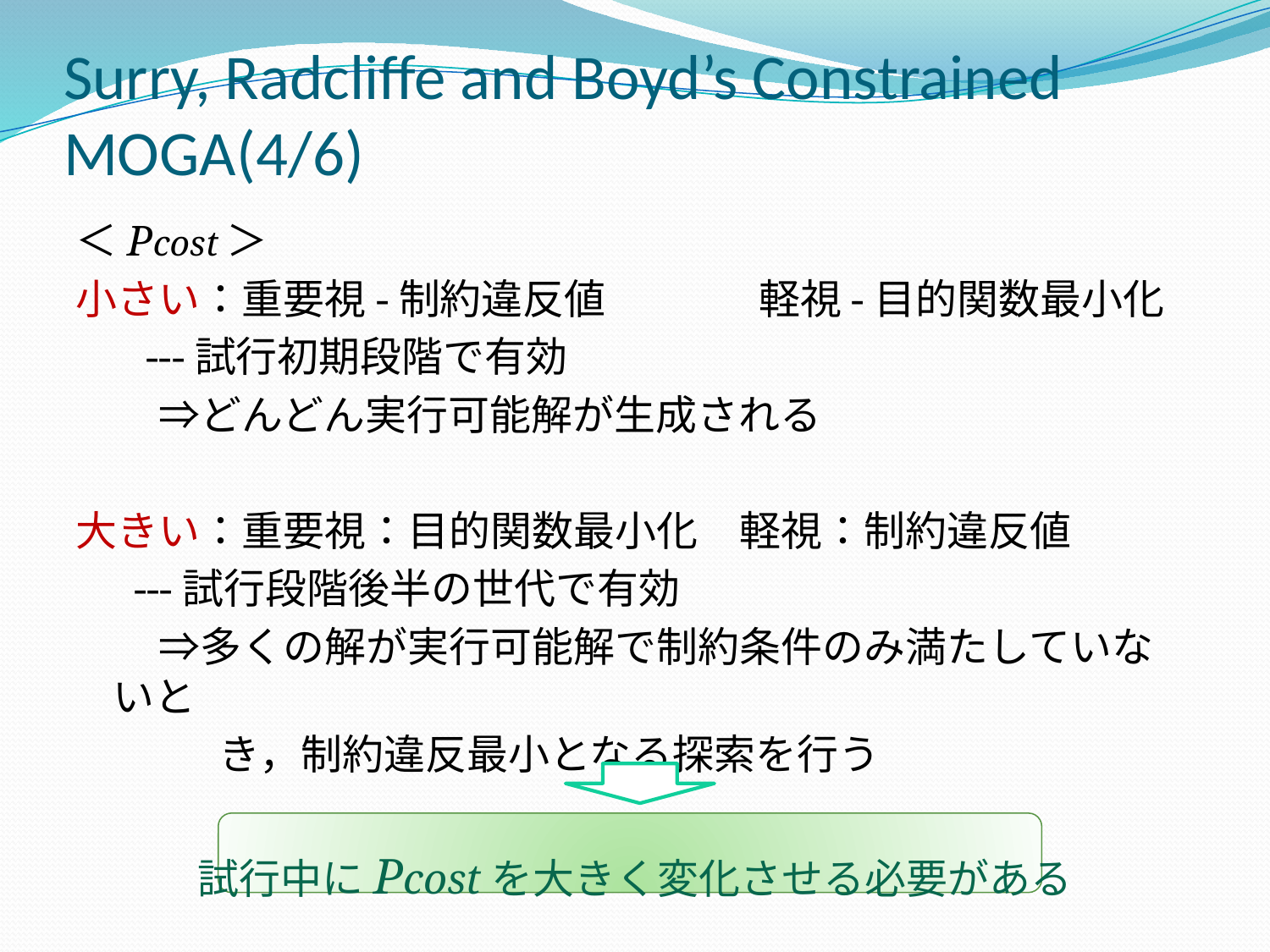

# Surry, Radcliffe and Boyd’s Constrained MOGA(4/6)
＜Pcost＞
小さい：重要視-制約違反値　　　   軽視-目的関数最小化
 　---試行初期段階で有効
　　⇒どんどん実行可能解が生成される

大きい：重要視：目的関数最小化　軽視：制約違反値
　  ---試行段階後半の世代で有効
　　⇒多くの解が実行可能解で制約条件のみ満たしていないと
　　　  き，制約違反最小となる探索を行う

試行中にPcostを大きく変化させる必要がある